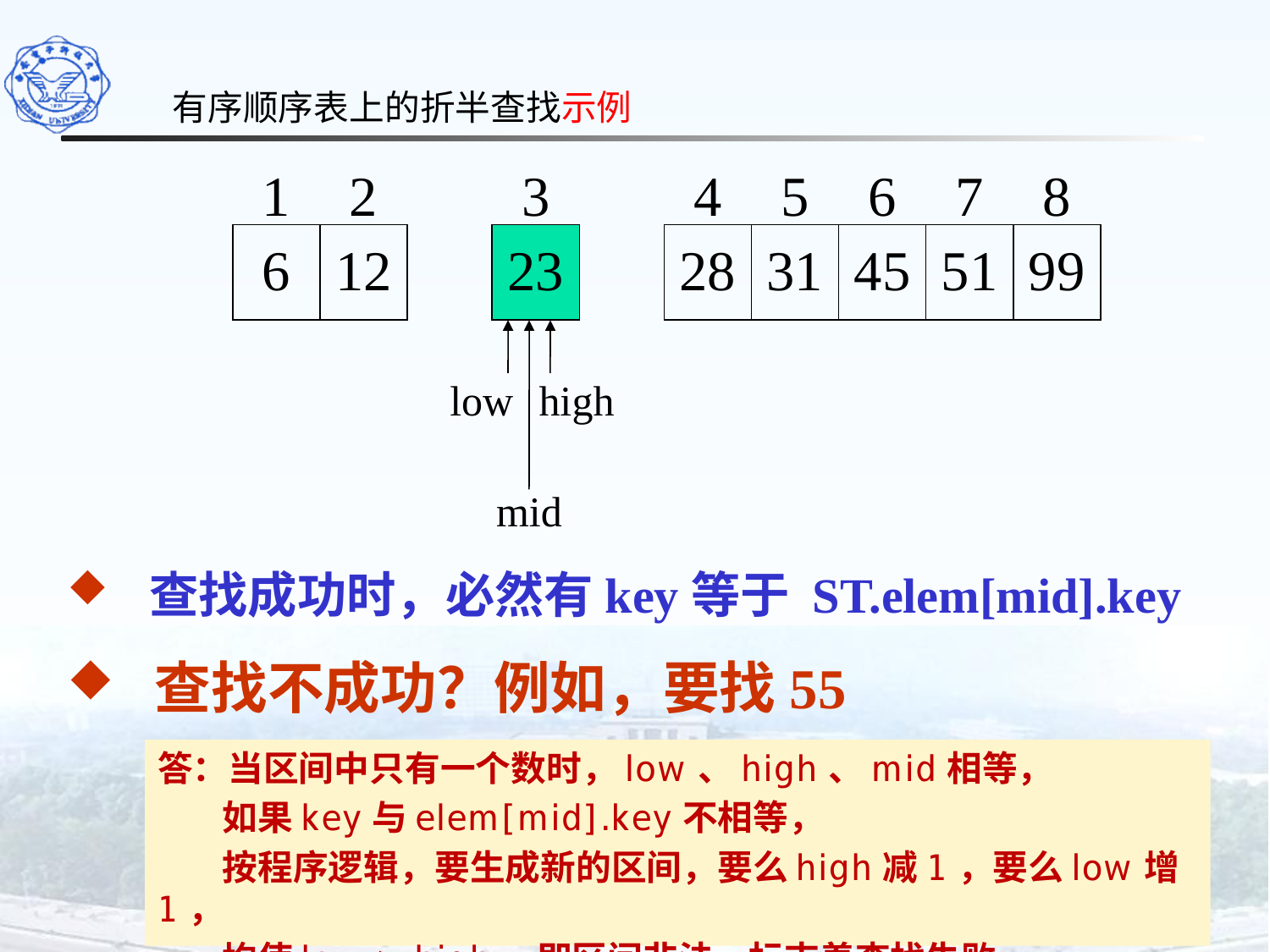

有序顺序表上的折半查找示例
1
2
3
4
5
6
7
8
6
12
23
28
31
45
51
99

low
high
mid
  查找成功时，必然有key等于 ST.elem[mid].key
  查找不成功？例如，要找55
答：当区间中只有一个数时，low、high、mid相等，
       如果key与elem[mid].key不相等，
       按程序逻辑，要生成新的区间，要么high减1，要么low增1，
       均使low > high，即区间非法，标志着查找失败。
27